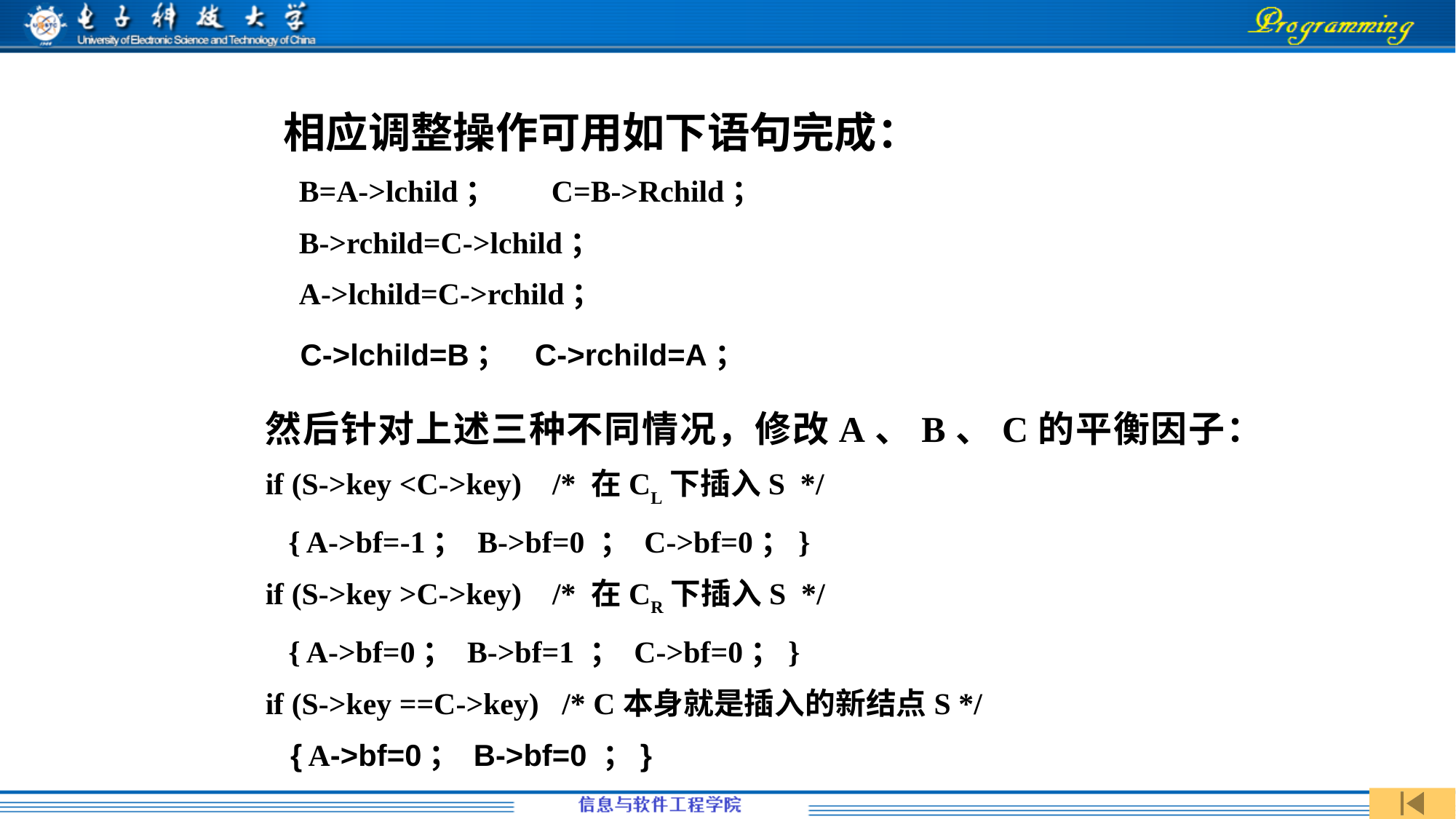

相应调整操作可用如下语句完成：
  B=A->lchild；       C=B->Rchild；
  B->rchild=C->lchild；
  A->lchild=C->rchild；
  C->lchild=B；   C->rchild=A；
然后针对上述三种不同情况，修改A、B、C的平衡因子：
if (S->key <C->key)    /* 在CL下插入S  */
   { A->bf=-1； B->bf=0 ； C->bf=0；}
if (S->key >C->key)    /* 在CR下插入S  */
   { A->bf=0； B->bf=1 ； C->bf=0；}
if (S->key ==C->key)   /* C本身就是插入的新结点S */
   { A->bf=0； B->bf=0 ；}